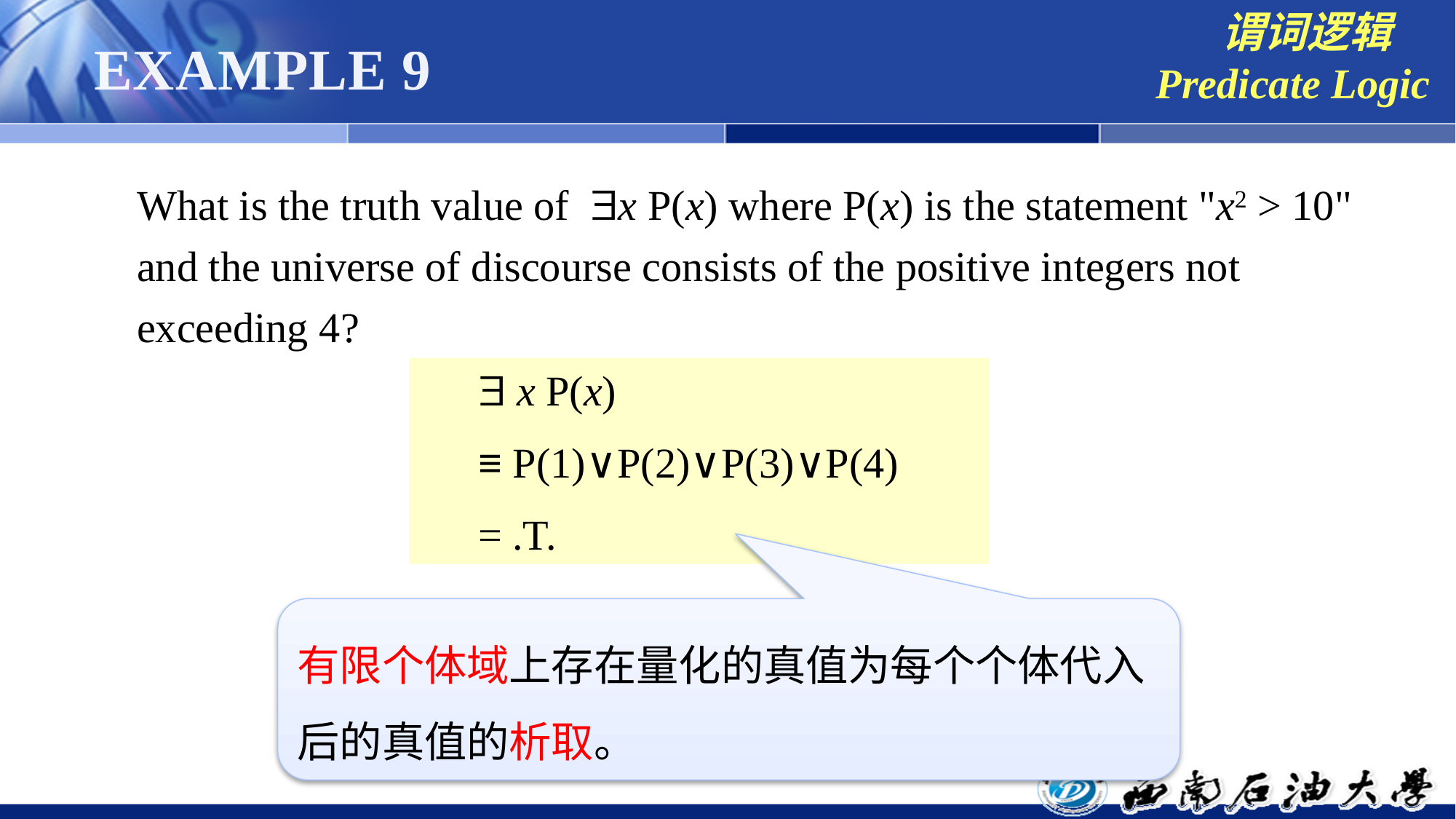

谓词逻辑
Predicate Logic
# EXAMPLE 9
What is the truth value of  ∃x P(x) where P(x) is the statement "x2 > 10" and the universe of discourse consists of the positive integers not exceeding 4?
∃ x P(x)
≡ P(1)∨P(2)∨P(3)∨P(4)
= .T.
有限个体域上存在量化的真值为每个个体代入后的真值的析取。